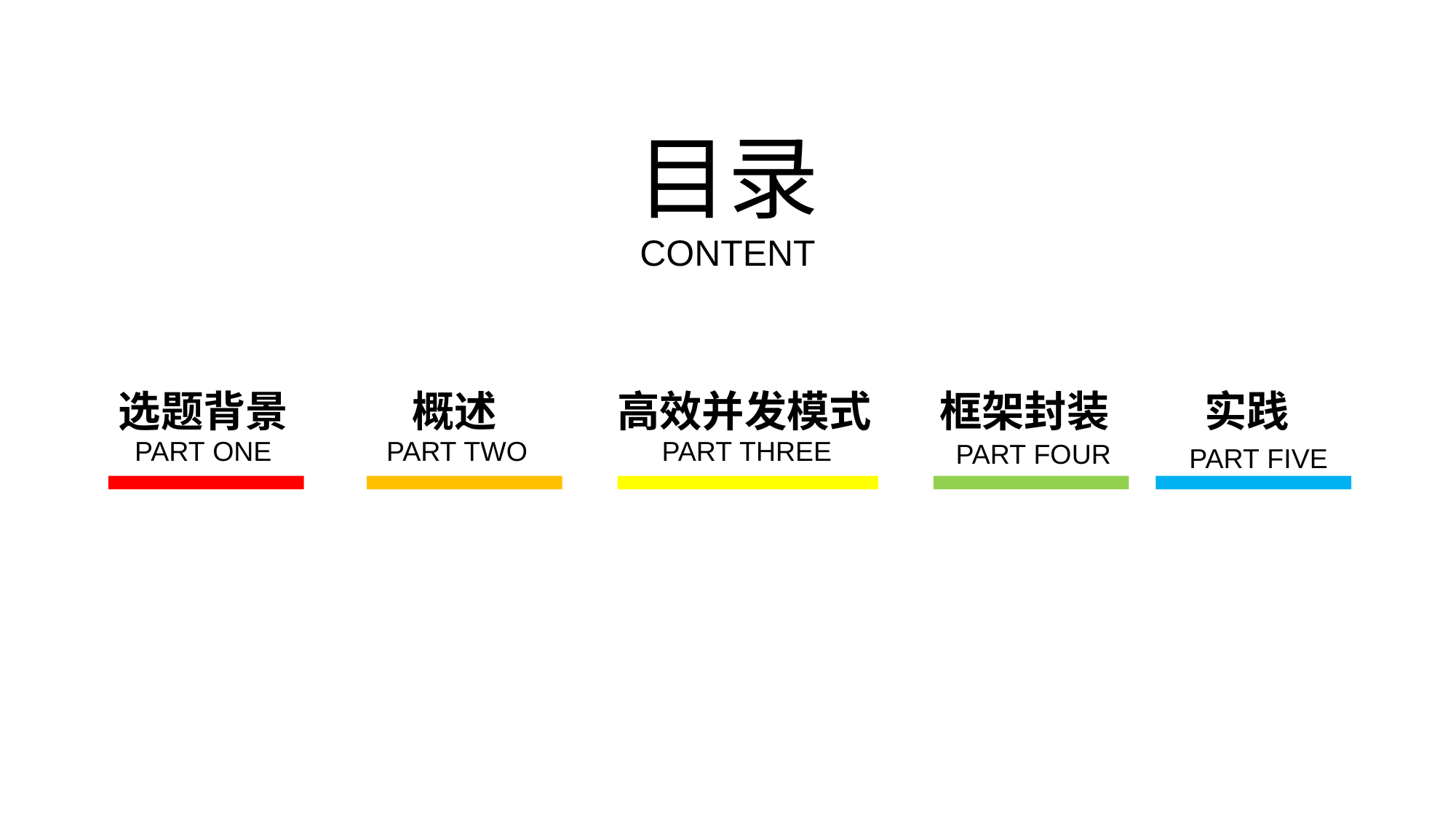

目录
CONTENT
选题背景
概述
高效并发模式
框架封装
实践
PART ONE
PART TWO
PART THREE
PART FOUR
PART FIVE